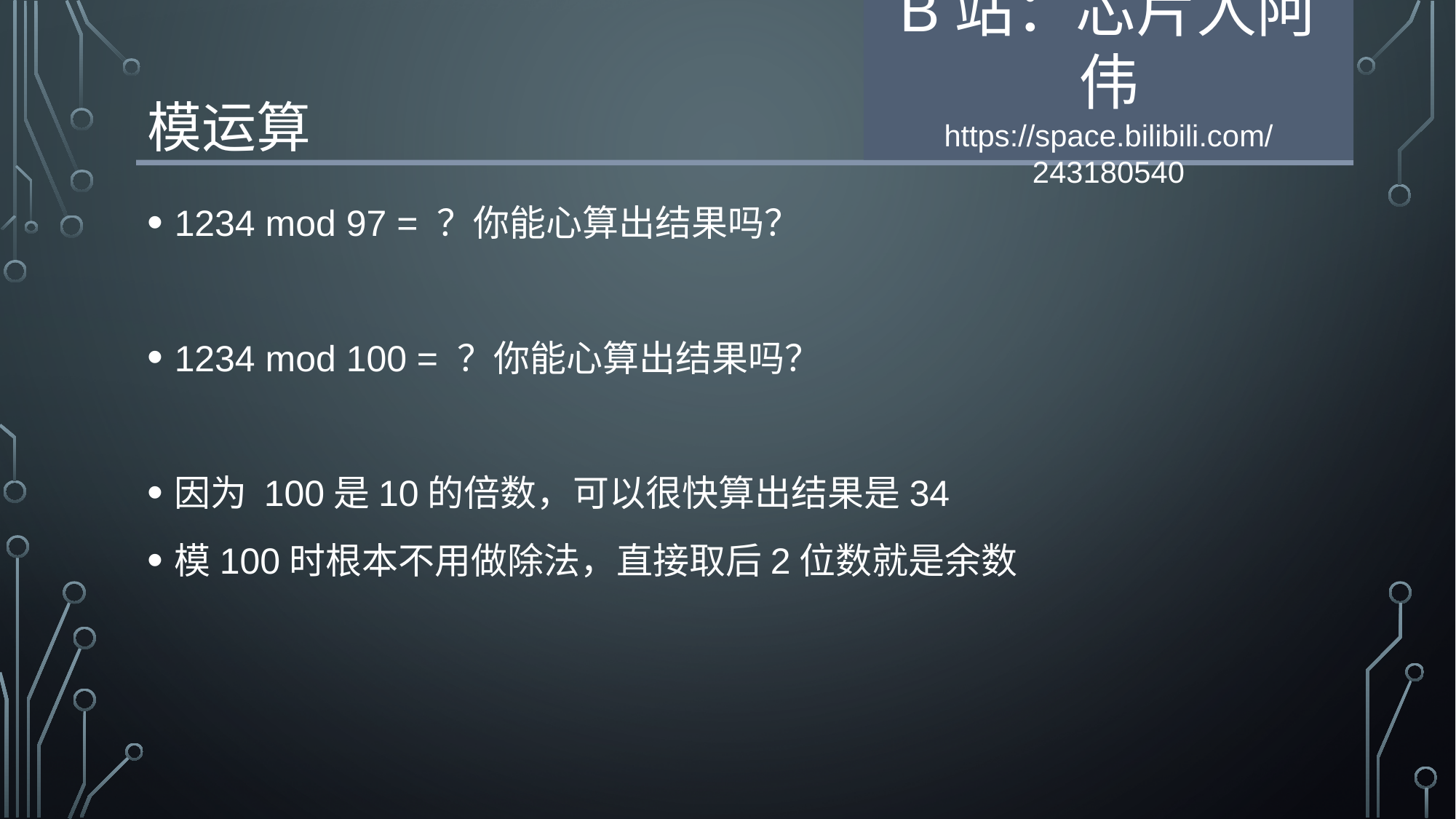

B站：芯片人阿伟
https://space.bilibili.com/243180540
# 模运算

1234 mod 97 = ？你能心算出结果吗？

1234 mod 100 = ？你能心算出结果吗？

因为 100是10的倍数，可以很快算出结果是34
模100时根本不用做除法，直接取后2位数就是余数